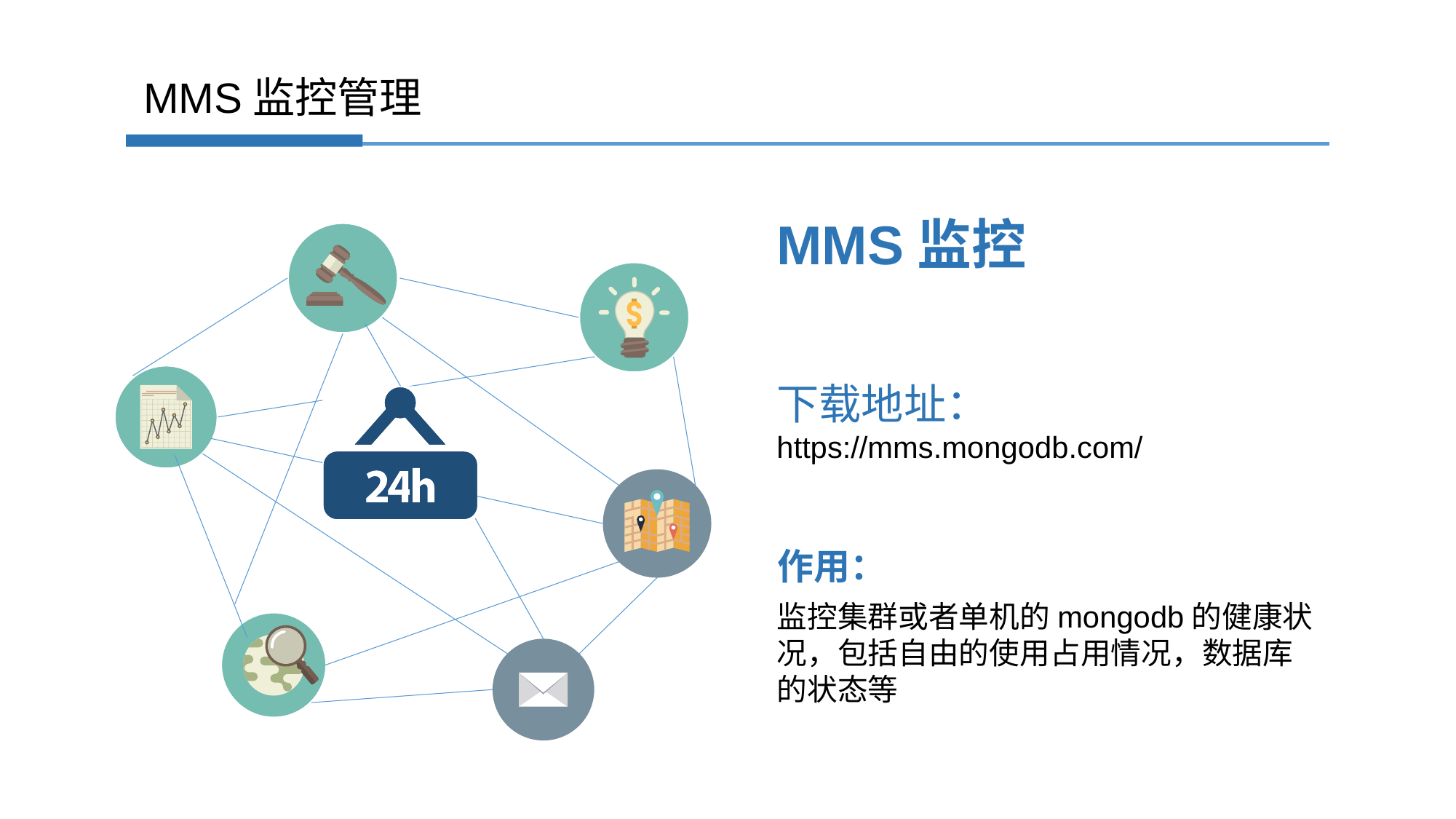

MMS监控管理

MMS监控

下载地址：
https://mms.mongodb.com/
作用：
监控集群或者单机的mongodb的健康状况，包括自由的使用占用情况，数据库的状态等